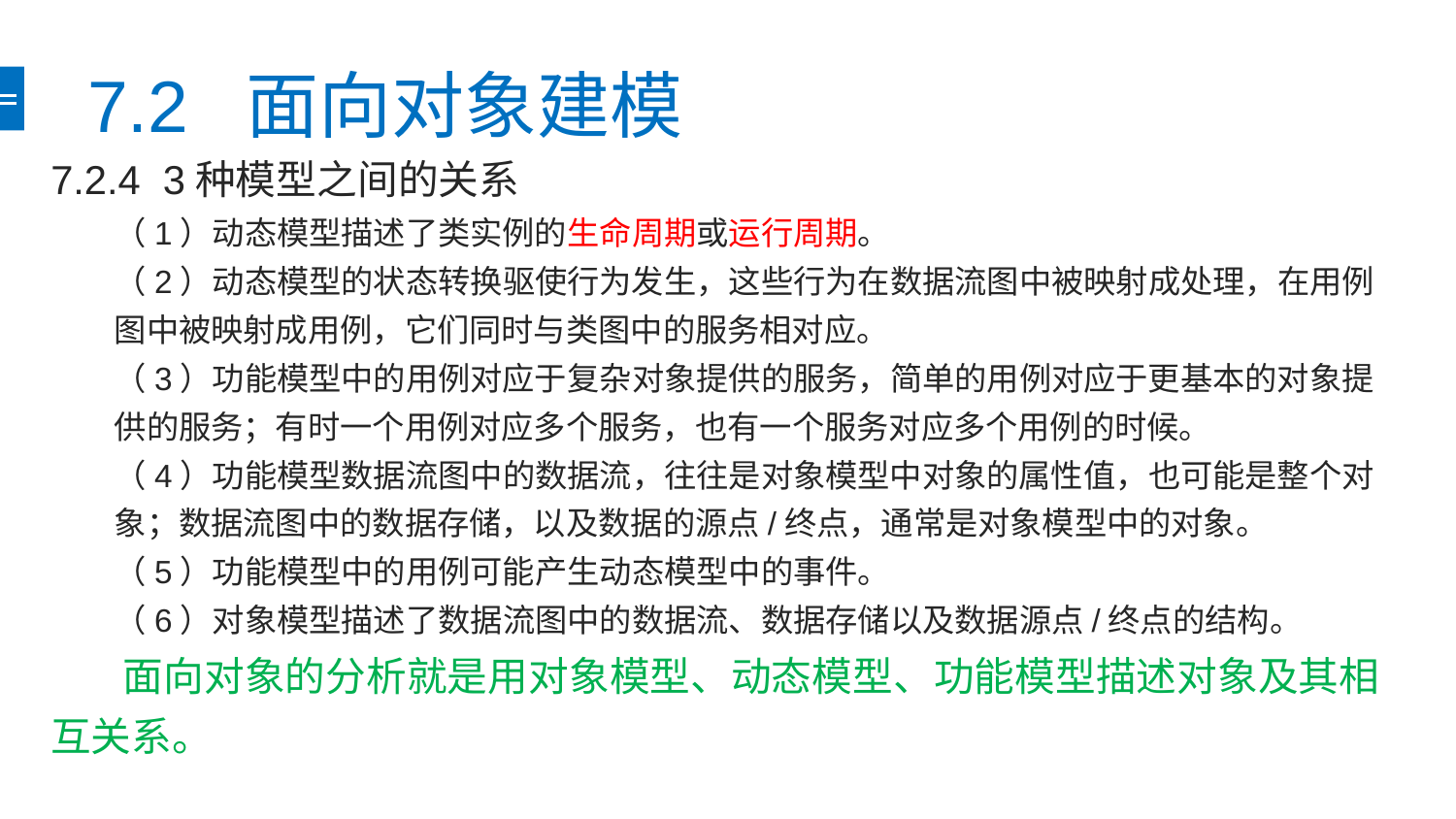

# 7.2  面向对象建模
7.2.4  3种模型之间的关系
（1）动态模型描述了类实例的生命周期或运行周期。
（2）动态模型的状态转换驱使行为发生，这些行为在数据流图中被映射成处理，在用例图中被映射成用例，它们同时与类图中的服务相对应。
（3）功能模型中的用例对应于复杂对象提供的服务，简单的用例对应于更基本的对象提供的服务；有时一个用例对应多个服务，也有一个服务对应多个用例的时候。
（4）功能模型数据流图中的数据流，往往是对象模型中对象的属性值，也可能是整个对象；数据流图中的数据存储，以及数据的源点/终点，通常是对象模型中的对象。
（5）功能模型中的用例可能产生动态模型中的事件。
（6）对象模型描述了数据流图中的数据流、数据存储以及数据源点/终点的结构。
       面向对象的分析就是用对象模型、动态模型、功能模型描述对象及其相互关系。